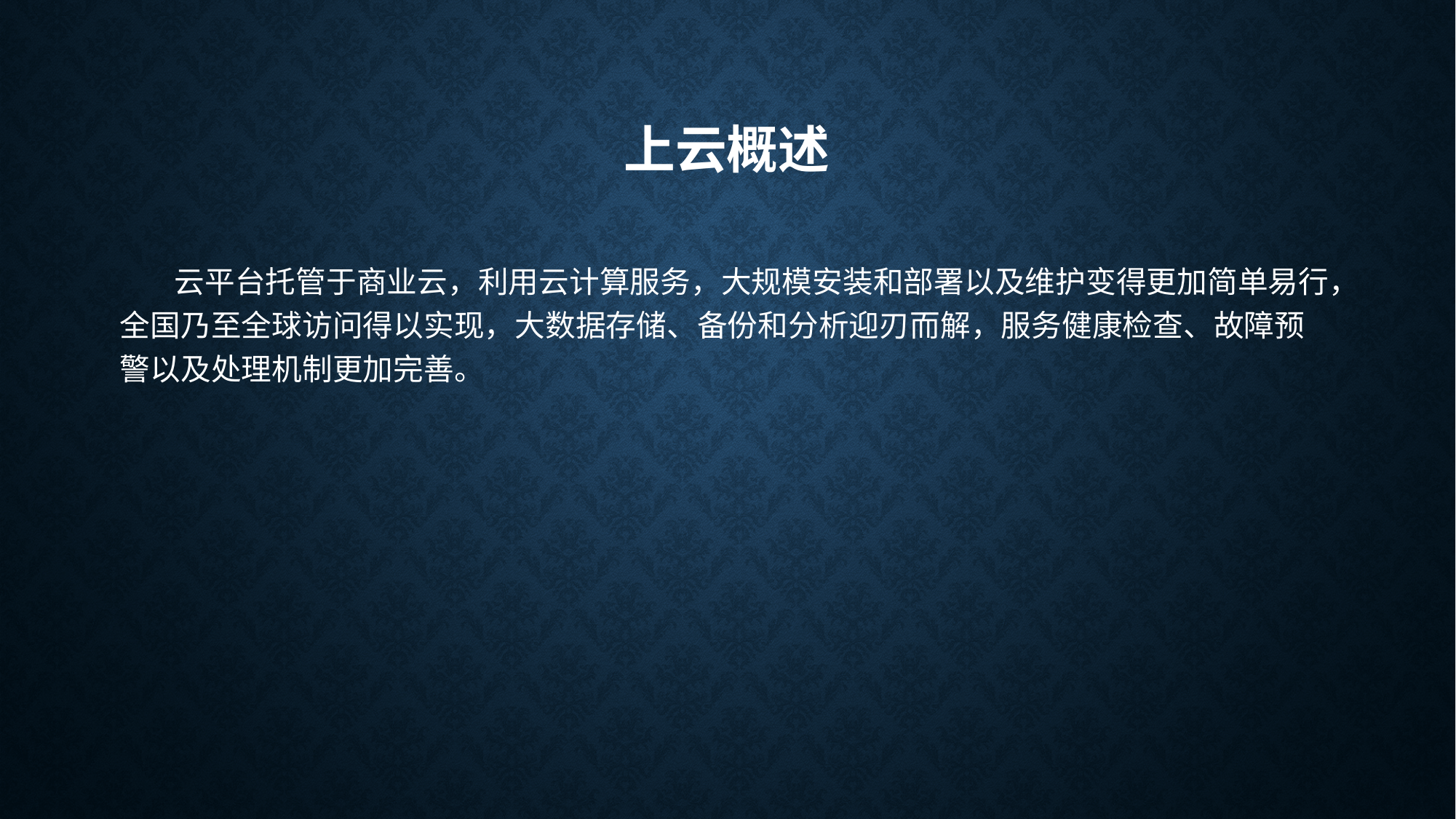

# 上云概述
       云平台托管于商业云，利用云计算服务，大规模安装和部署以及维护变得更加简单易行，全国乃至全球访问得以实现，大数据存储、备份和分析迎刃而解，服务健康检查、故障预警以及处理机制更加完善。